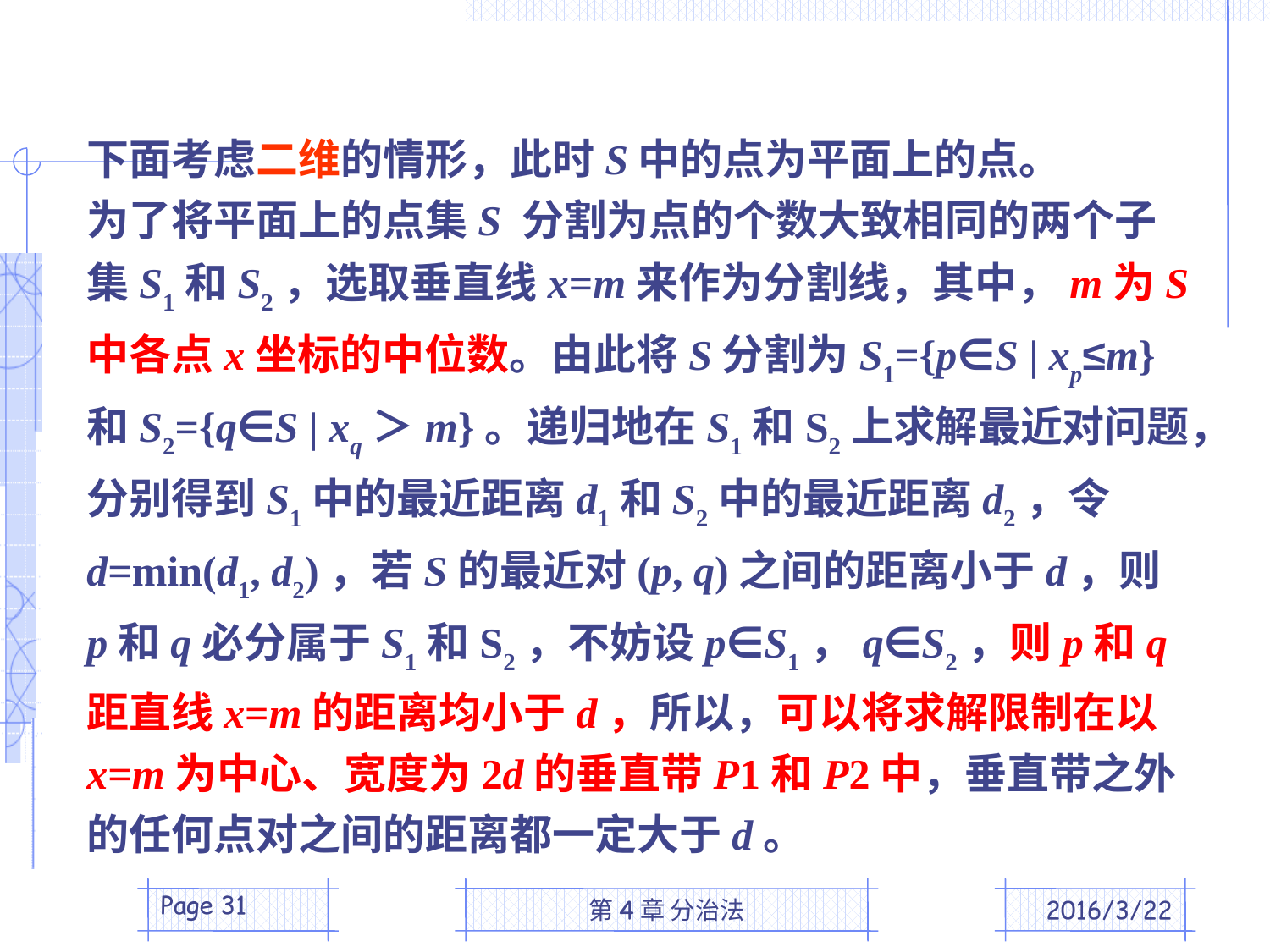

下面考虑二维的情形，此时S中的点为平面上的点。
为了将平面上的点集S 分割为点的个数大致相同的两个子集S1和S2，选取垂直线x=m来作为分割线，其中，m为S中各点x坐标的中位数。由此将S分割为S1={p∈S | xp≤m}和S2={q∈S | xq＞m}。递归地在S1和S2上求解最近对问题，分别得到S1中的最近距离d1和S2中的最近距离d2，令d=min(d1, d2)，若S的最近对(p, q)之间的距离小于d，则p和q必分属于S1和S2，不妨设p∈S1，q∈S2，则p和q距直线x=m的距离均小于d，所以，可以将求解限制在以x=m为中心、宽度为2d的垂直带P1和P2中，垂直带之外的任何点对之间的距离都一定大于d。
Page 31
第4章 分治法
2016/3/22